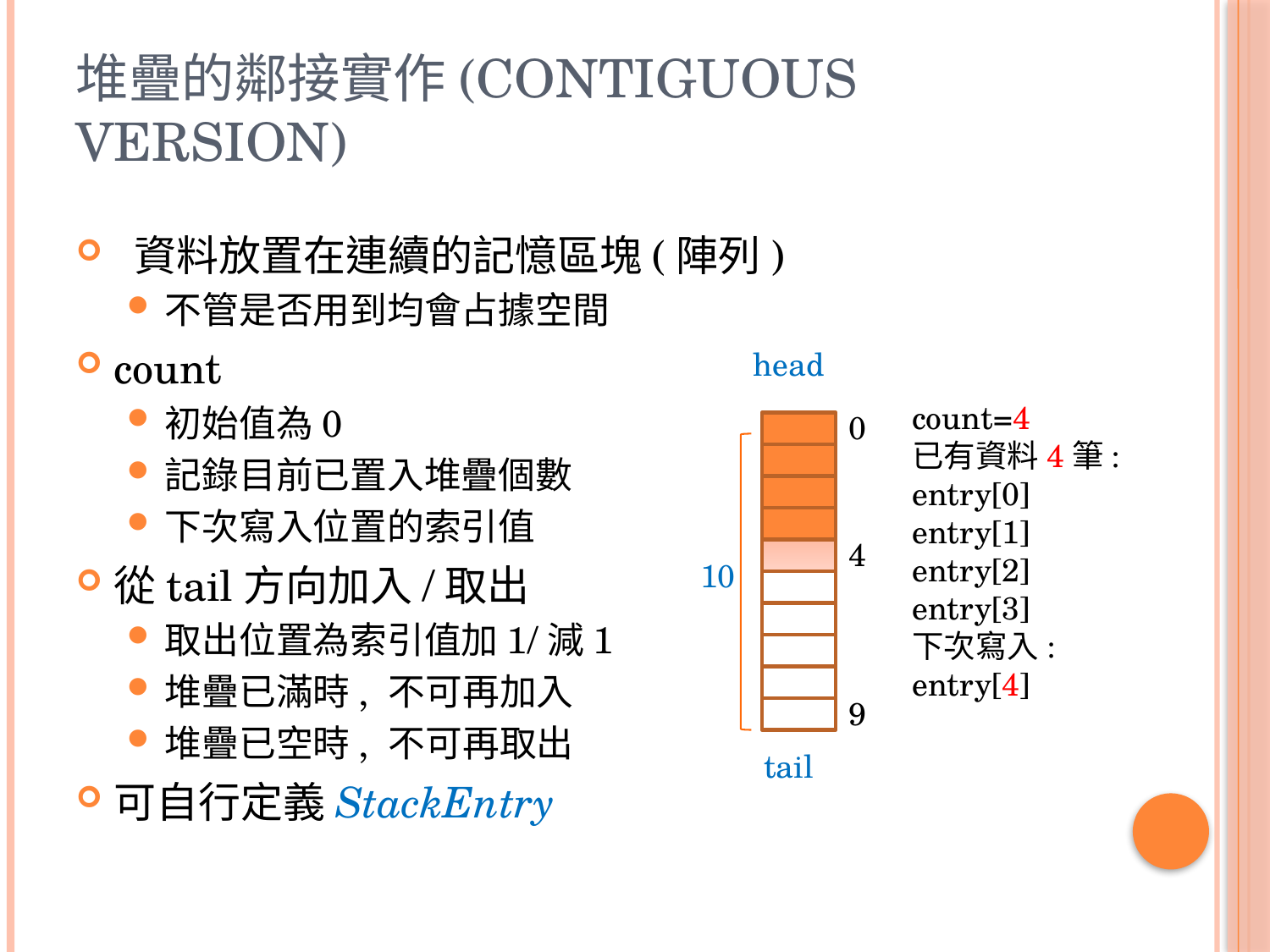

# 堆疊的鄰接實作(Contiguous version)
 資料放置在連續的記憶區塊(陣列)
不管是否用到均會占據空間
count
初始值為0
記錄目前已置入堆疊個數
下次寫入位置的索引值
從tail方向加入/取出
取出位置為索引值加1/減1
堆疊已滿時, 不可再加入
堆疊已空時, 不可再取出
可自行定義StackEntry

head
count=4
已有資料4筆:
entry[0]
entry[1]
entry[2]
entry[3]
下次寫入:
entry[4]
0

4

10

9

tail